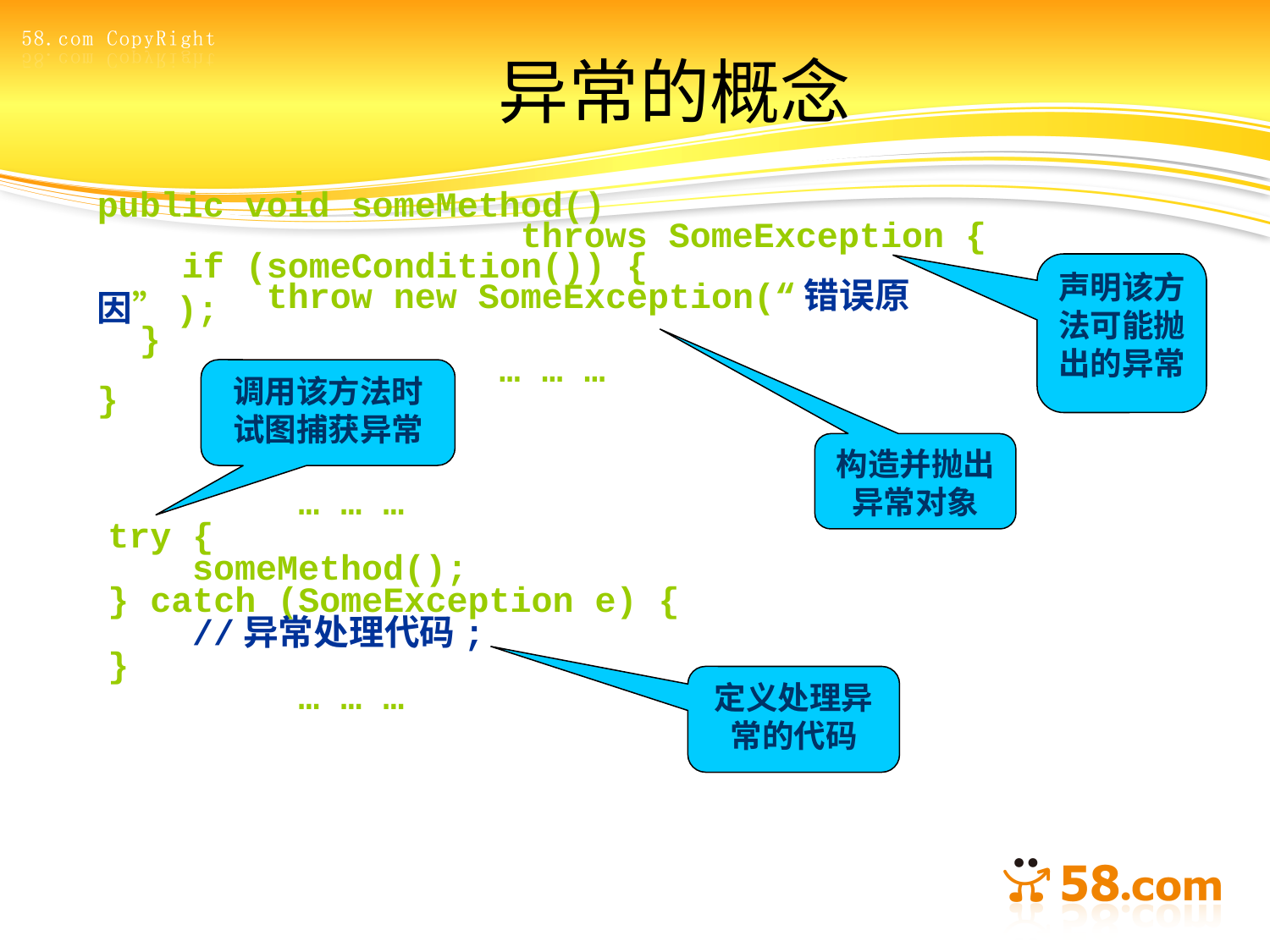

# 异常的概念
public void someMethod()
                    throws SomeException {
    if (someCondition()) {
        throw new SomeException(“错误原因”);
  }
                   … … …
}
声明该方法可能抛出的异常
调用该方法时试图捕获异常
构造并抛出异常对象
         … … …
try {
    someMethod();
} catch (SomeException e) {
    //异常处理代码;
}
         … … …
定义处理异常的代码